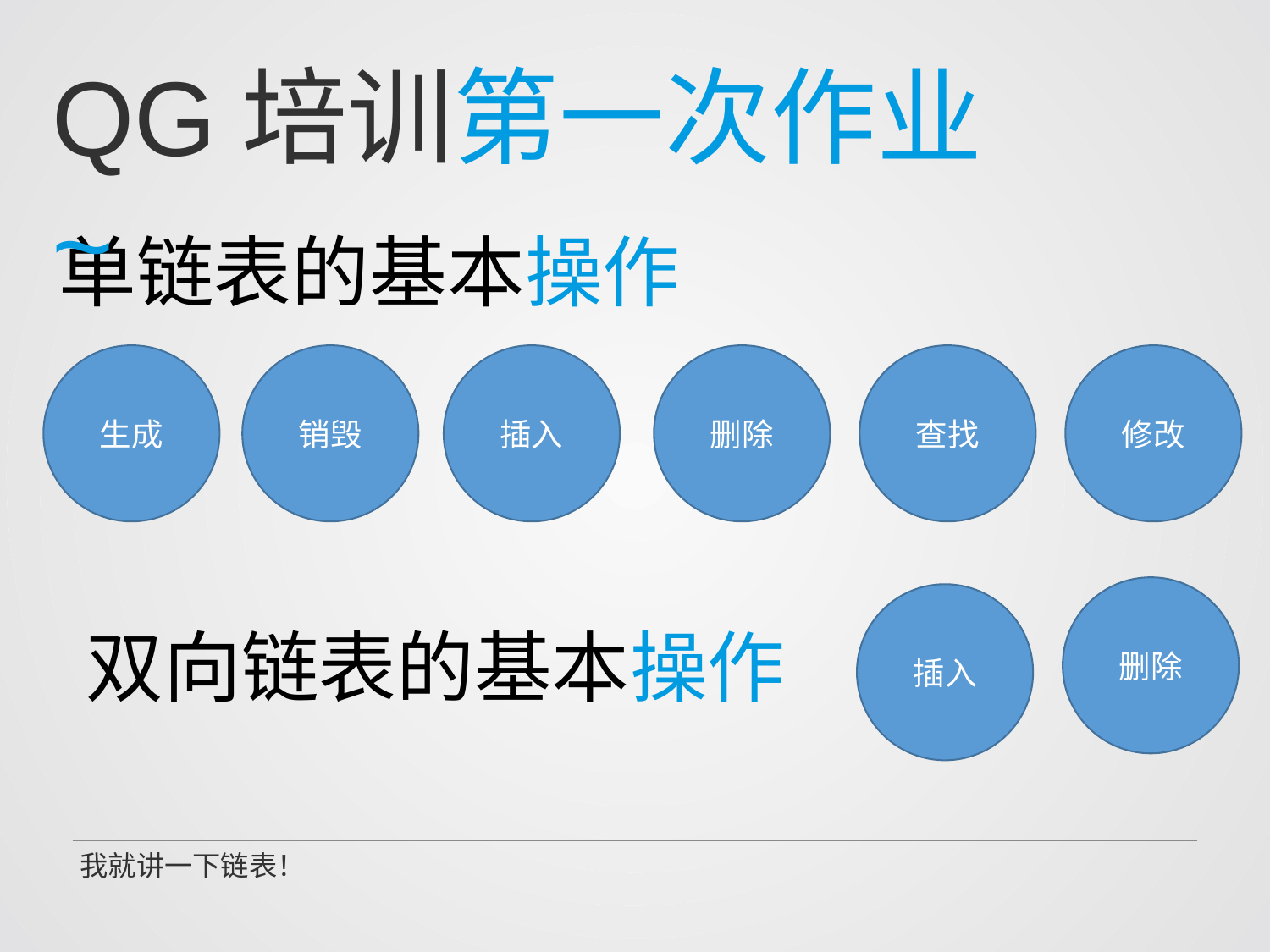

QG培训第一次作业~
单链表的基本操作
生成
销毁
插入
删除
查找
修改
删除
插入
双向链表的基本操作
我就讲一下链表！